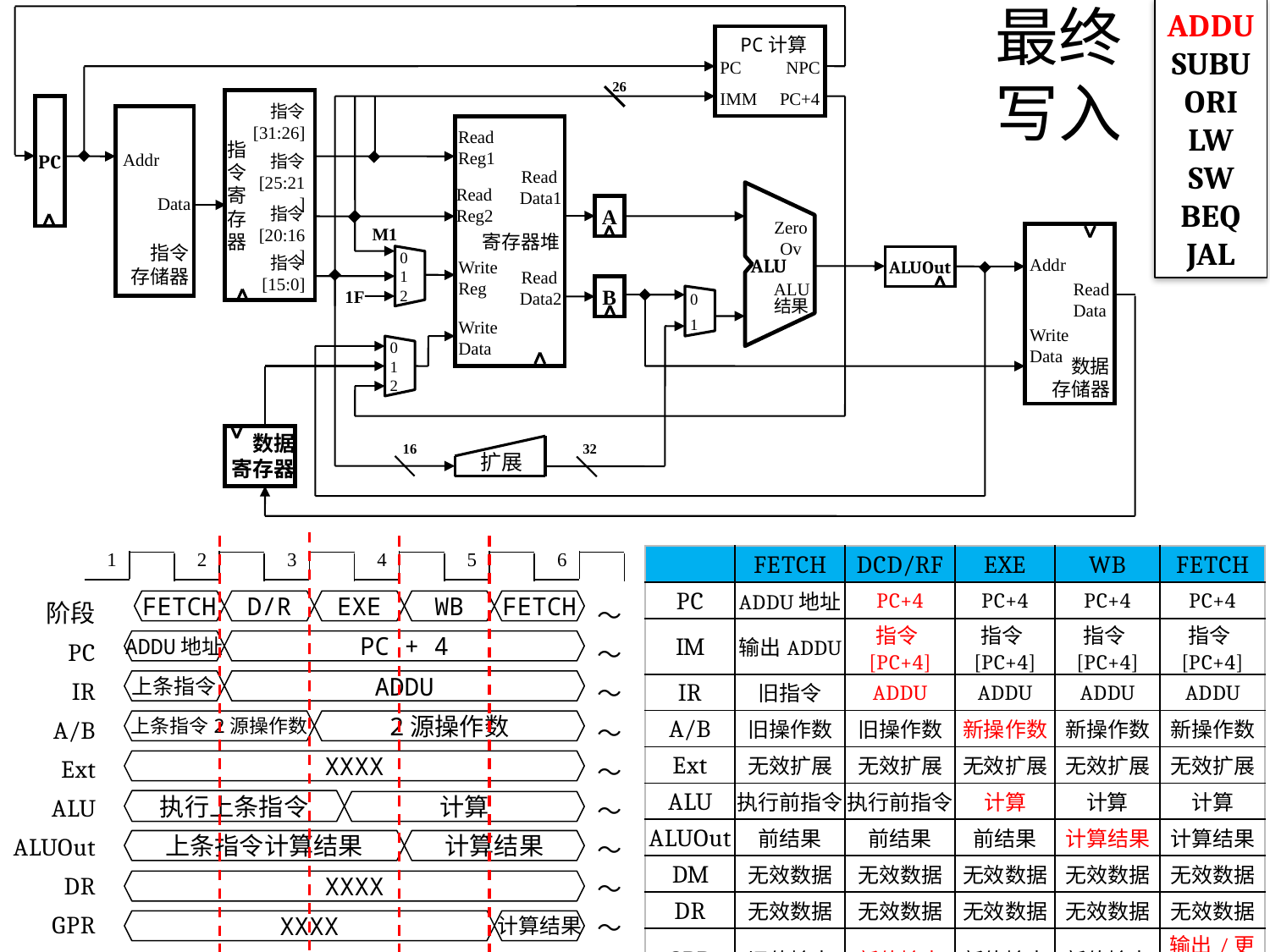

ADDU
SUBU
ORI
LW
SW
BEQ
JAL
# 最终 写入

PC计算
PC

IMM
NPC

PC+4

26

指
令
寄
存
器
指令
[31:26]
指令
[25:21]
指令
[20:16]
指令
[15:0]
PC

指令
存储器
寄存器堆
Read
Reg1
Read
Data1
Read
Reg2
Write
Reg
Read
Data2
Write
Data
Addr

Zero
Ov

ALU
ALU
结果
Data
A

数据
存储器
Addr
ReadData
Write
Data
M1
0
1
2
ALUOut

B
0

1

1F

0
1
2

数据
寄存器
扩展
16
32

1
2
3
4
5
6
|  | FETCH | DCD/RF | EXE | WB | FETCH |
| --- | --- | --- | --- | --- | --- |
| PC | ADDU地址 | PC+4 | PC+4 | PC+4 | PC+4 |
| IM | 输出ADDU | 指令[PC+4] | 指令[PC+4] | 指令[PC+4] | 指令[PC+4] |
| IR | 旧指令 | ADDU | ADDU | ADDU | ADDU |
| A/B | 旧操作数 | 旧操作数 | 新操作数 | 新操作数 | 新操作数 |
| Ext | 无效扩展 | 无效扩展 | 无效扩展 | 无效扩展 | 无效扩展 |
| ALU | 执行前指令 | 执行前指令 | 计算 | 计算 | 计算 |
| ALUOut | 前结果 | 前结果 | 前结果 | 计算结果 | 计算结果 |
| DM | 无效数据 | 无效数据 | 无效数据 | 无效数据 | 无效数据 |
| DR | 无效数据 | 无效数据 | 无效数据 | 无效数据 | 无效数据 |
| GPR | 旧值输出 | 新值输出 | 新值输出 | 新值输出 | 输出/更新 |
阶段
PC
IR
A/B
Ext
ALU
ALUOut
DR
GPR
～
～
～
～
～
～
～
～
～
FETCH
D/R
EXE
WB
FETCH
ADDU地址
PC + 4
上条指令
ADDU
上条指令2源操作数
2源操作数
XXXX
执行上条指令
计算
上条指令计算结果
计算结果
XXXX
XXXX
计算结果